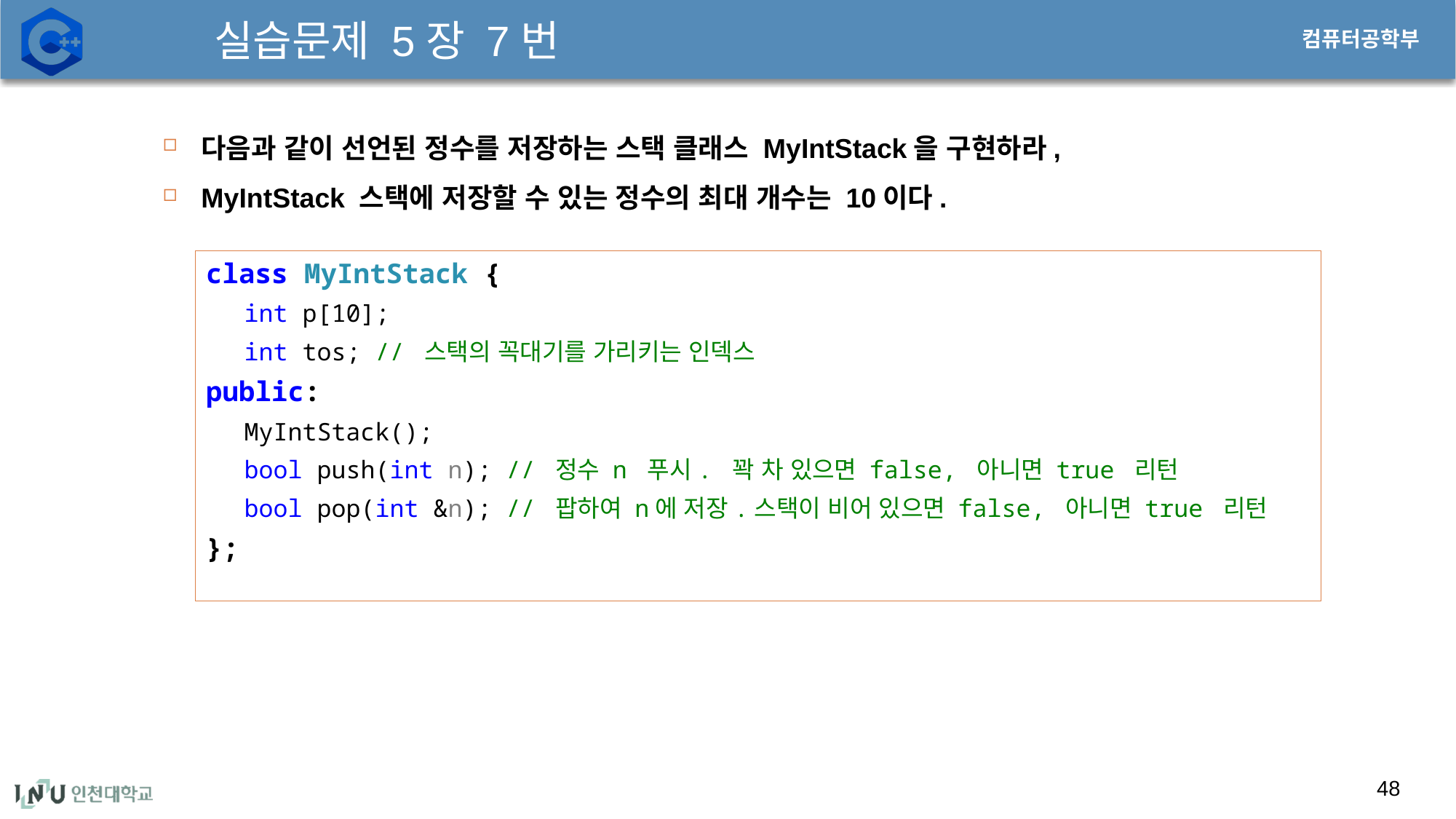

# 실습문제 5장 7번
다음과 같이 선언된 정수를 저장하는 스택 클래스 MyIntStack을 구현하라,
MyIntStack 스택에 저장할 수 있는 정수의 최대 개수는 10이다.
class MyIntStack {
int p[10];
int tos; // 스택의 꼭대기를 가리키는 인덱스
public:
MyIntStack();
bool push(int n); // 정수 n 푸시. 꽉 차 있으면 false, 아니면 true 리턴
bool pop(int &n); // 팝하여 n에 저장.스택이 비어 있으면 false, 아니면 true 리턴
};